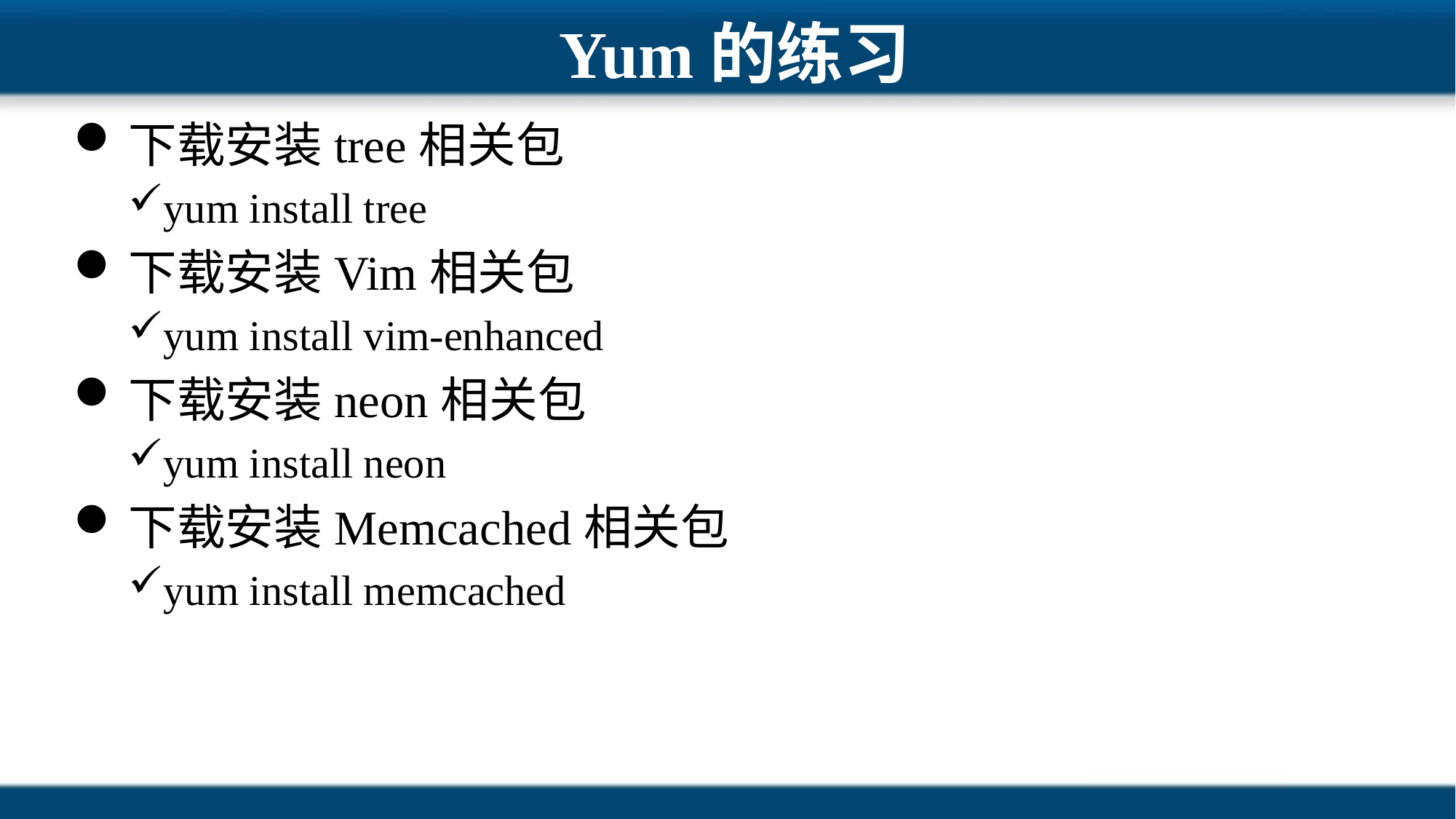

# Yum的练习
下载安装tree相关包
yum install tree
下载安装Vim相关包
yum install vim-enhanced
下载安装neon相关包
yum install neon
下载安装Memcached相关包
yum install memcached